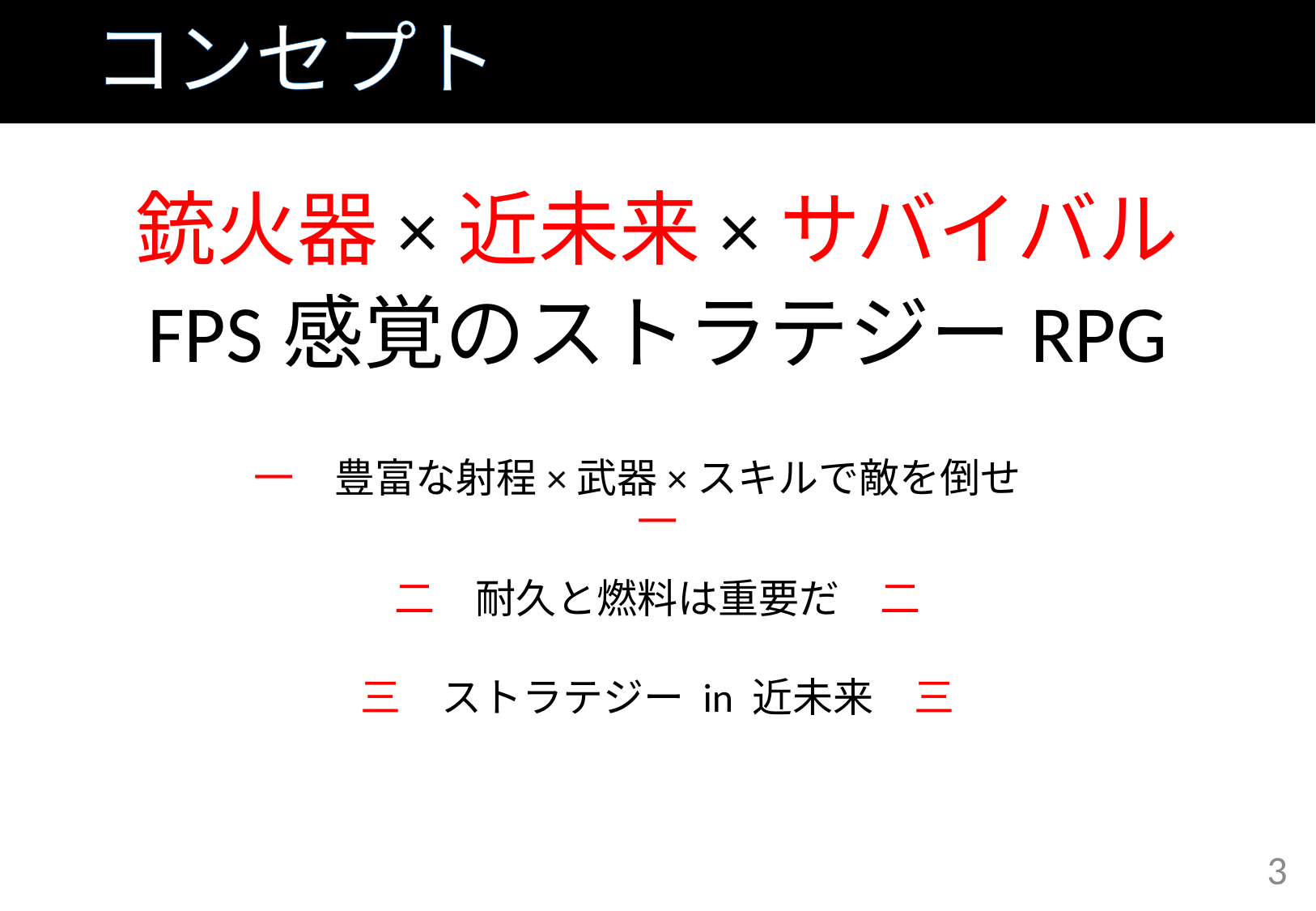

# コンセプト
銃火器×近未来×サバイバル
FPS感覚のストラテジーRPG
一　豊富な射程×武器×スキルで敵を倒せ　一
二　耐久と燃料は重要だ　二
三　ストラテジー in 近未来　三
3